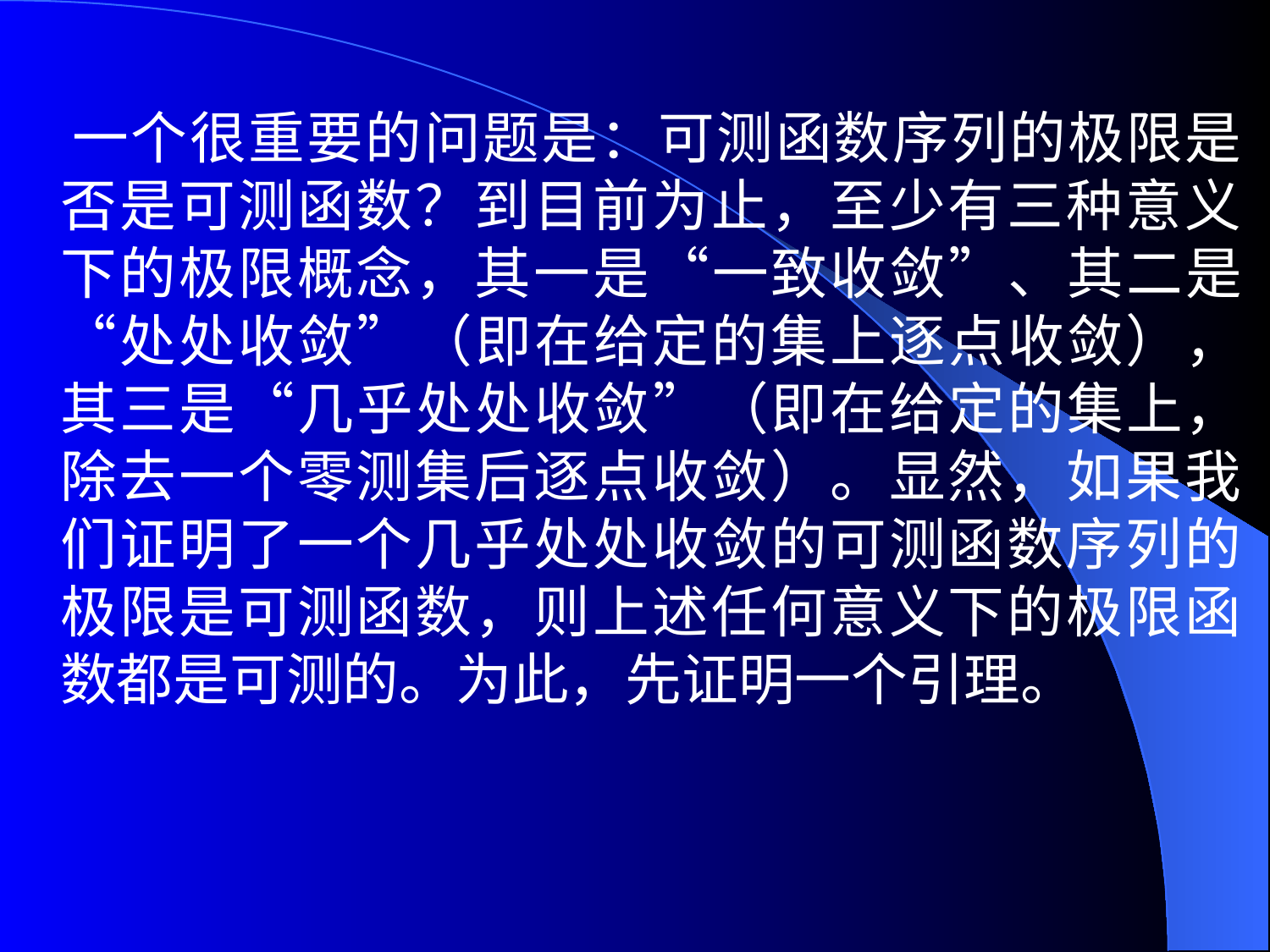

一个很重要的问题是：可测函数序列的极限是否是可测函数？到目前为止，至少有三种意义下的极限概念，其一是“一致收敛”、其二是“处处收敛”（即在给定的集上逐点收敛），其三是“几乎处处收敛”（即在给定的集上，除去一个零测集后逐点收敛）。显然，如果我们证明了一个几乎处处收敛的可测函数序列的极限是可测函数，则上述任何意义下的极限函数都是可测的。为此，先证明一个引理。